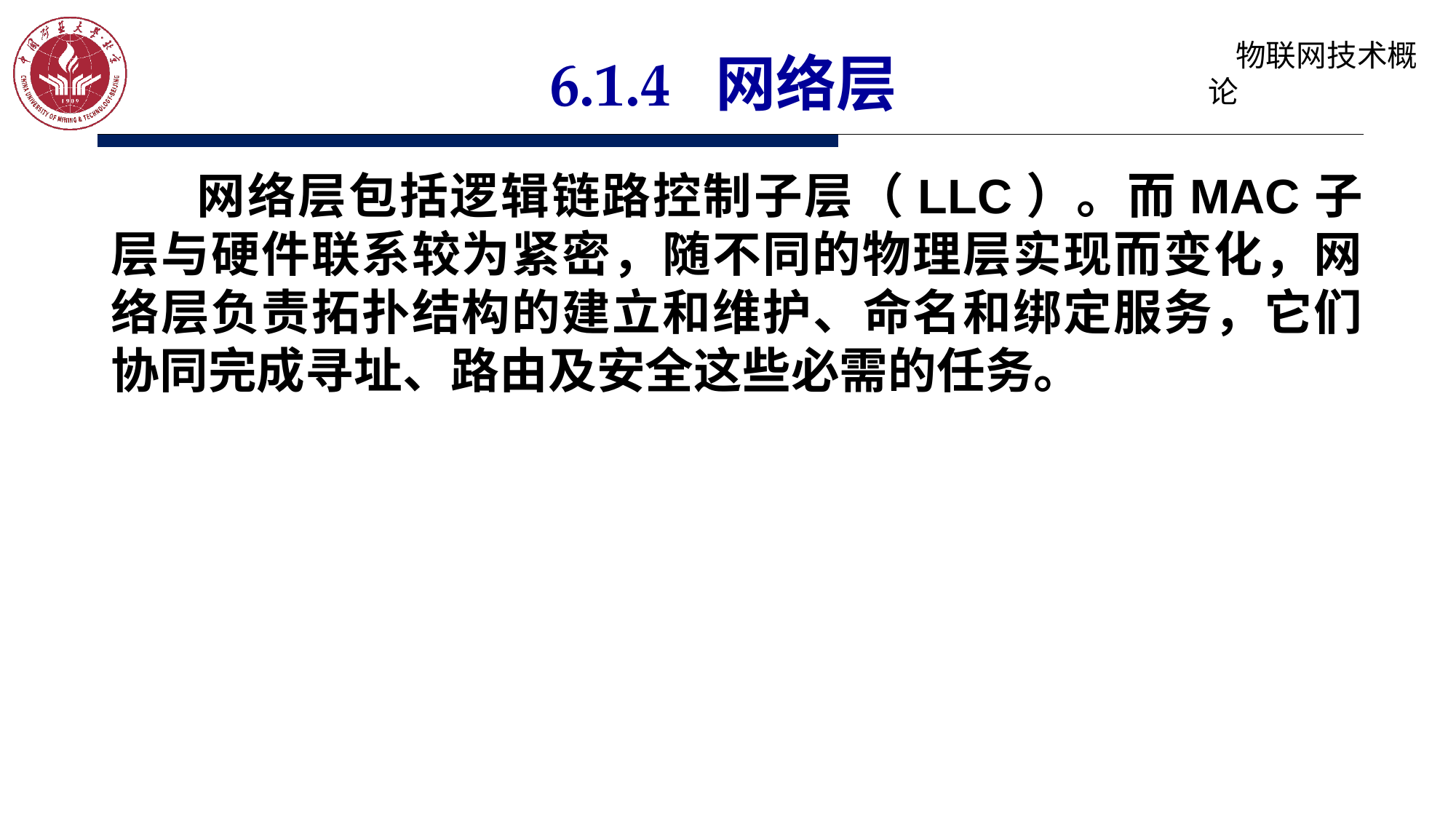

# 6.1.4  网络层
网络层包括逻辑链路控制子层（LLC）。而MAC子层与硬件联系较为紧密，随不同的物理层实现而变化，网络层负责拓扑结构的建立和维护、命名和绑定服务，它们协同完成寻址、路由及安全这些必需的任务。